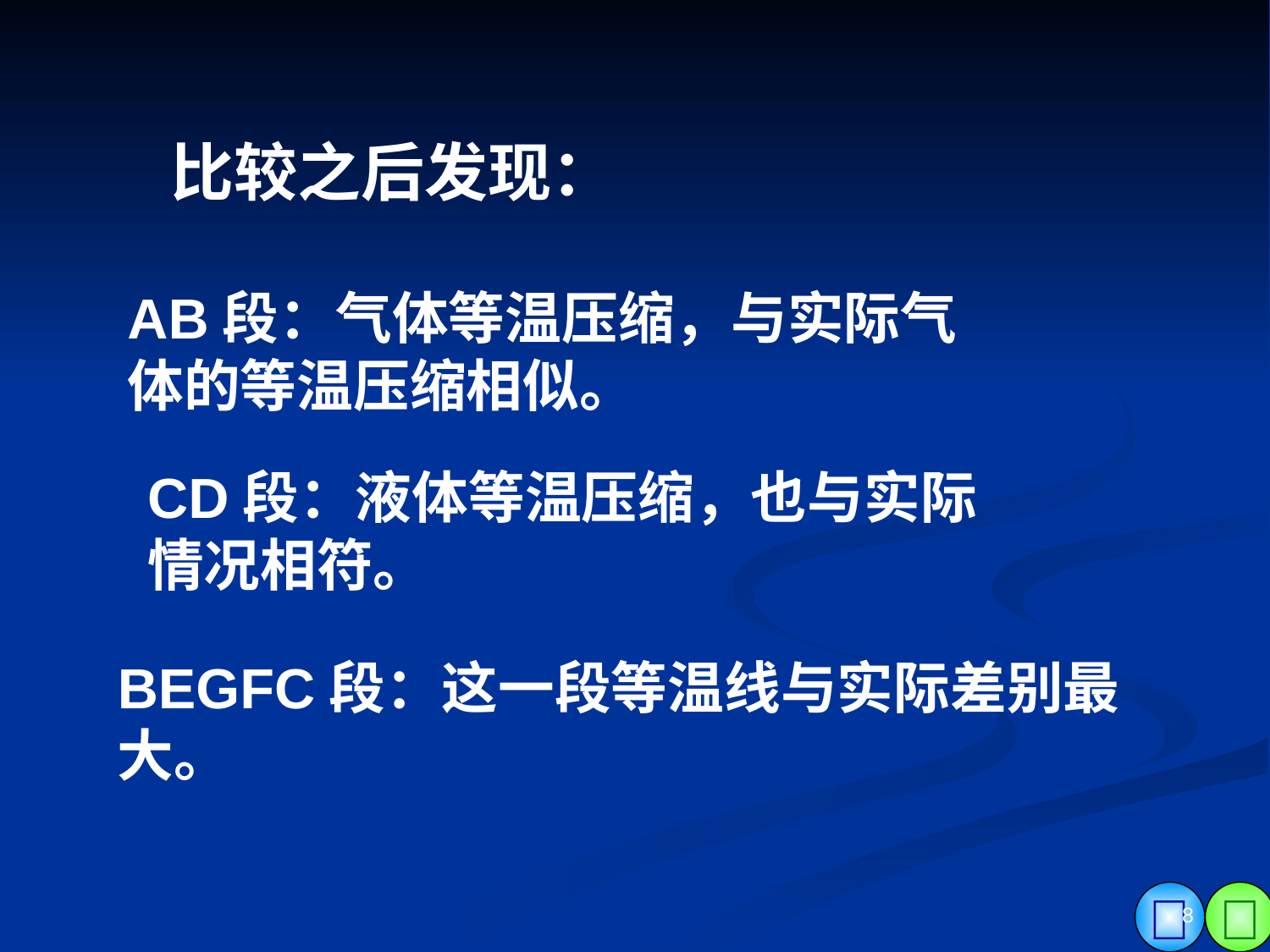

比较之后发现：
AB段：气体等温压缩，与实际气体的等温压缩相似。
CD段：液体等温压缩，也与实际情况相符。
BEGFC段：这一段等温线与实际差别最大。
8